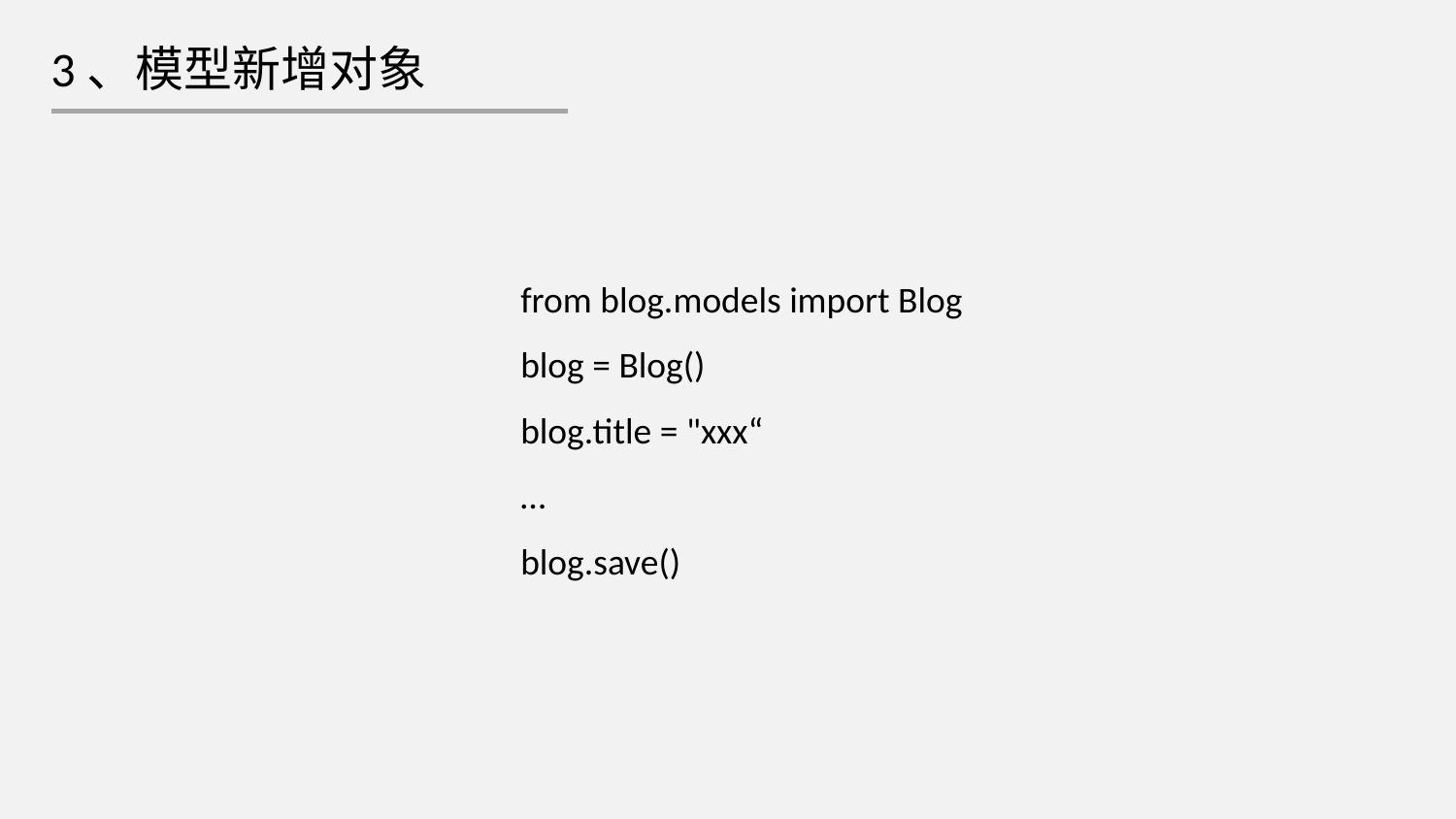

3、模型新增对象
from blog.models import Blog
blog = Blog()
blog.title = "xxx“
…
blog.save()